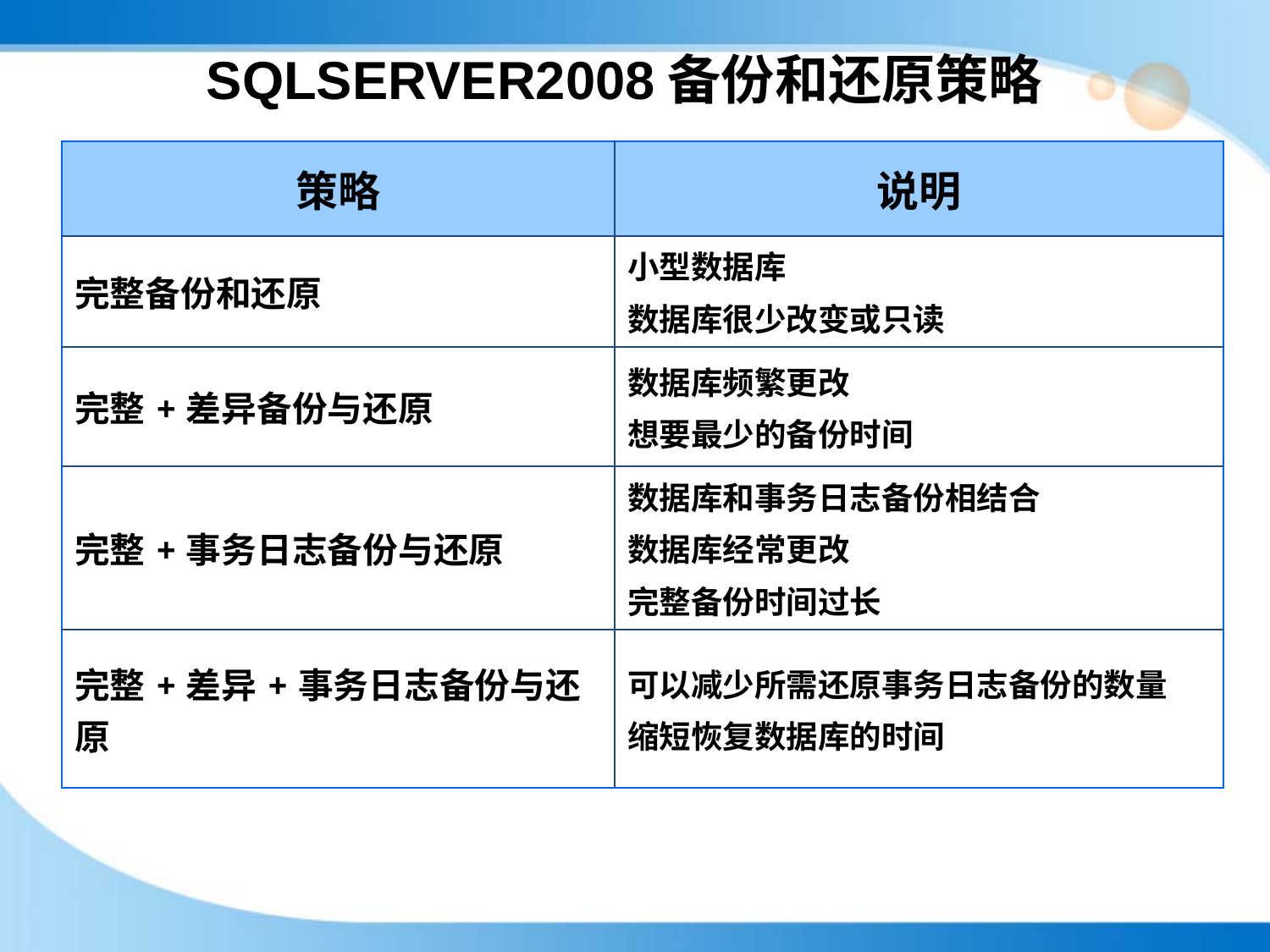

# SQLSERVER2008备份和还原策略
| 策略 | 说明 |
| --- | --- |
| 完整备份和还原 | 小型数据库 数据库很少改变或只读 |
| 完整+差异备份与还原 | 数据库频繁更改 想要最少的备份时间 |
| 完整+事务日志备份与还原 | 数据库和事务日志备份相结合 数据库经常更改 完整备份时间过长 |
| 完整+差异+事务日志备份与还原 | 可以减少所需还原事务日志备份的数量 缩短恢复数据库的时间 |